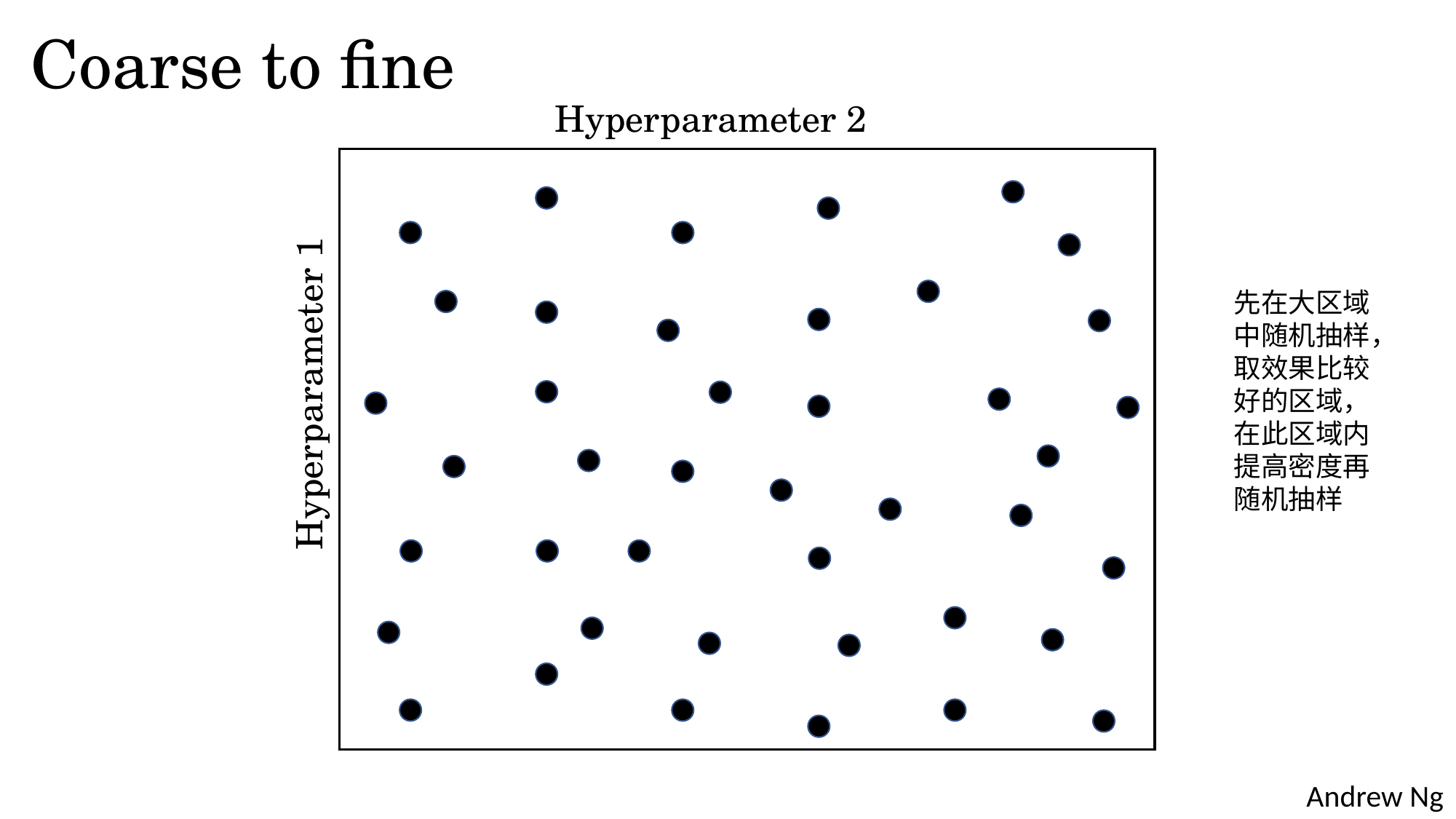

# Coarse to fine
Hyperparameter 2

Hyperparameter 1

先在大区域中随机抽样，取效果比较好的区域，在此区域内提高密度再随机抽样